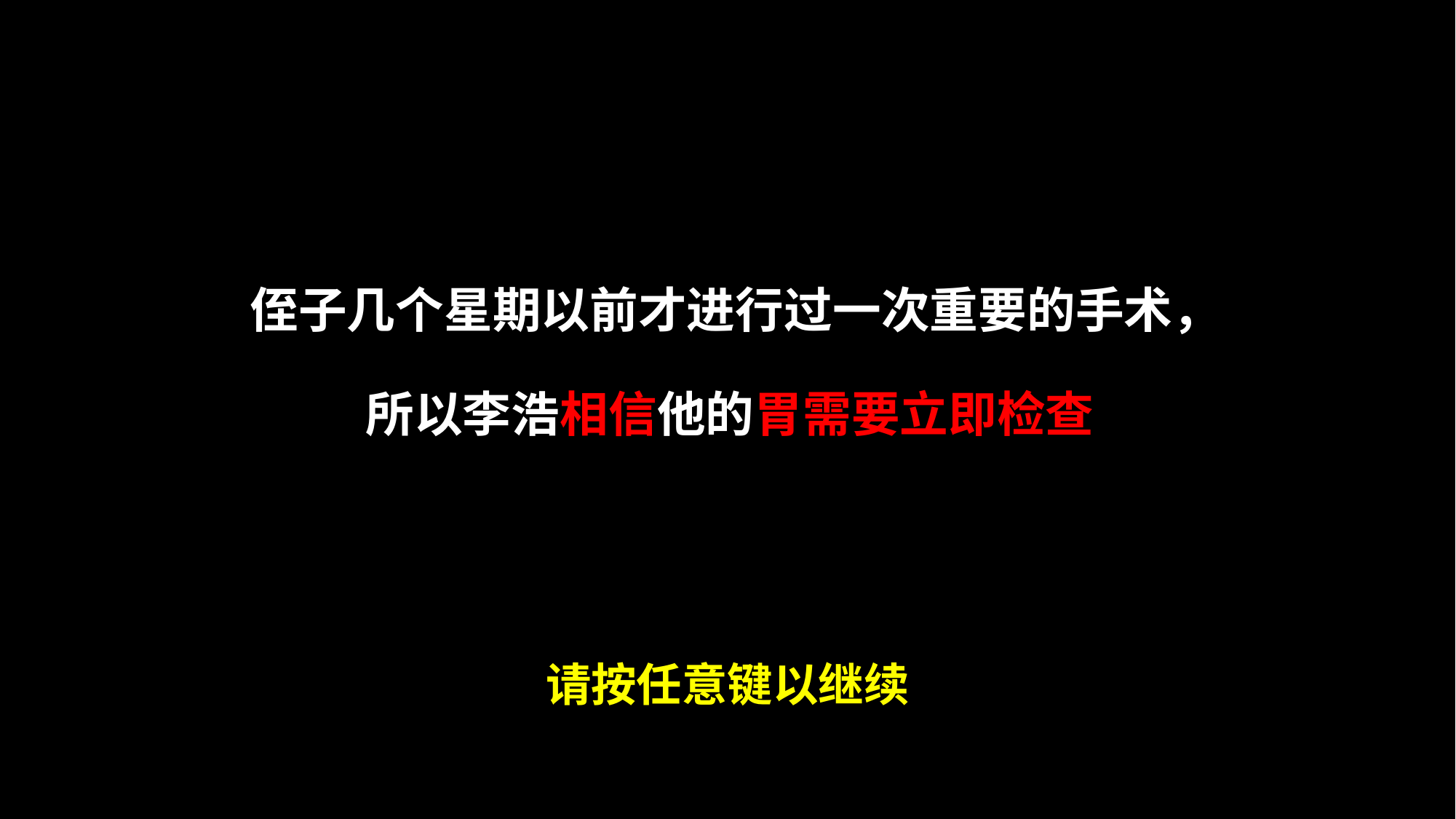

# 侄子几个星期以前才进行过一次重要的手术， 所以李浩相信他的胃需要立即检查
请按任意键以继续